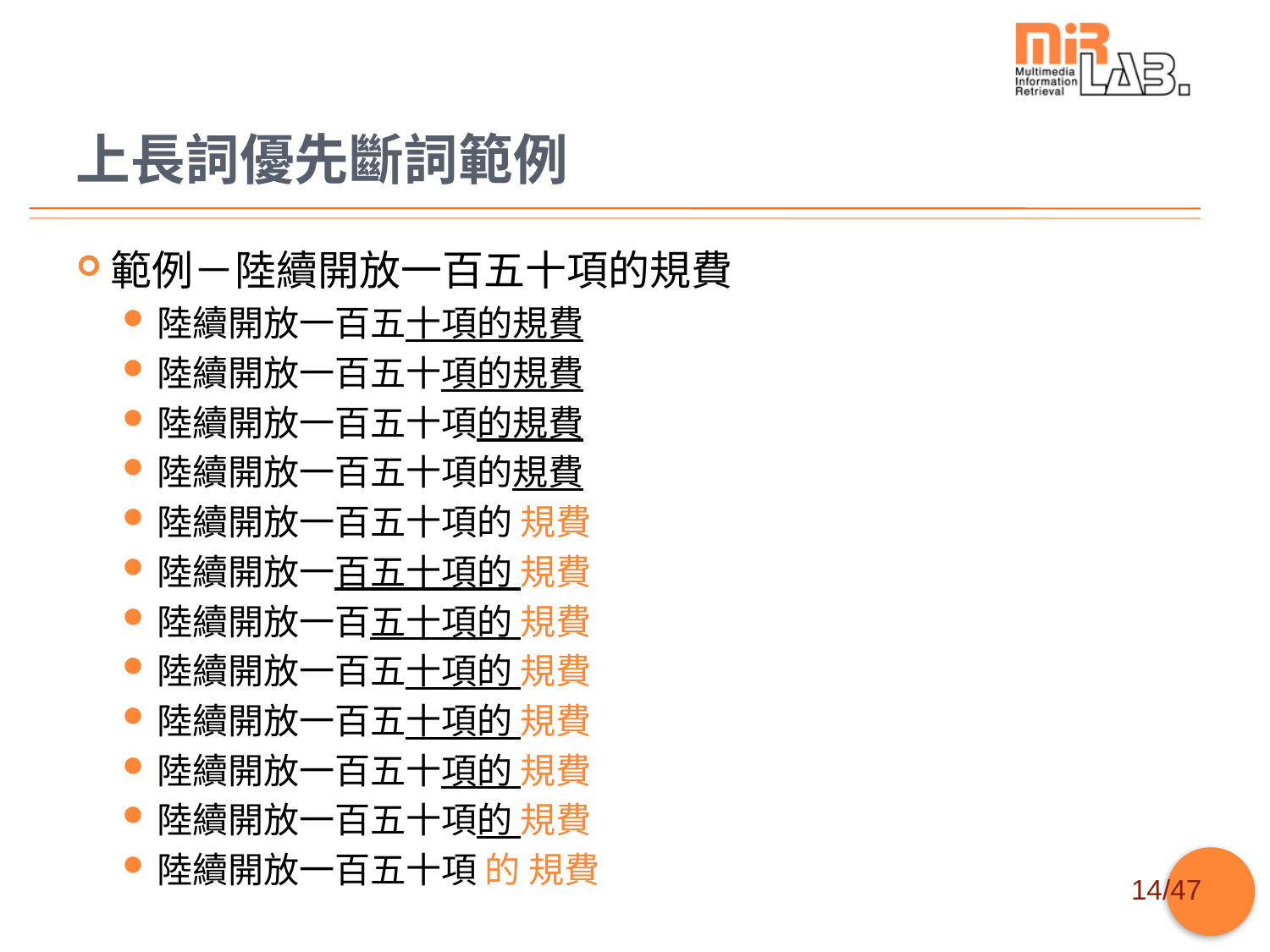

# 上長詞優先斷詞範例
範例－陸續開放一百五十項的規費
陸續開放一百五十項的規費
陸續開放一百五十項的規費
陸續開放一百五十項的規費
陸續開放一百五十項的規費
陸續開放一百五十項的 規費
陸續開放一百五十項的 規費
陸續開放一百五十項的 規費
陸續開放一百五十項的 規費
陸續開放一百五十項的 規費
陸續開放一百五十項的 規費
陸續開放一百五十項的 規費
陸續開放一百五十項 的 規費